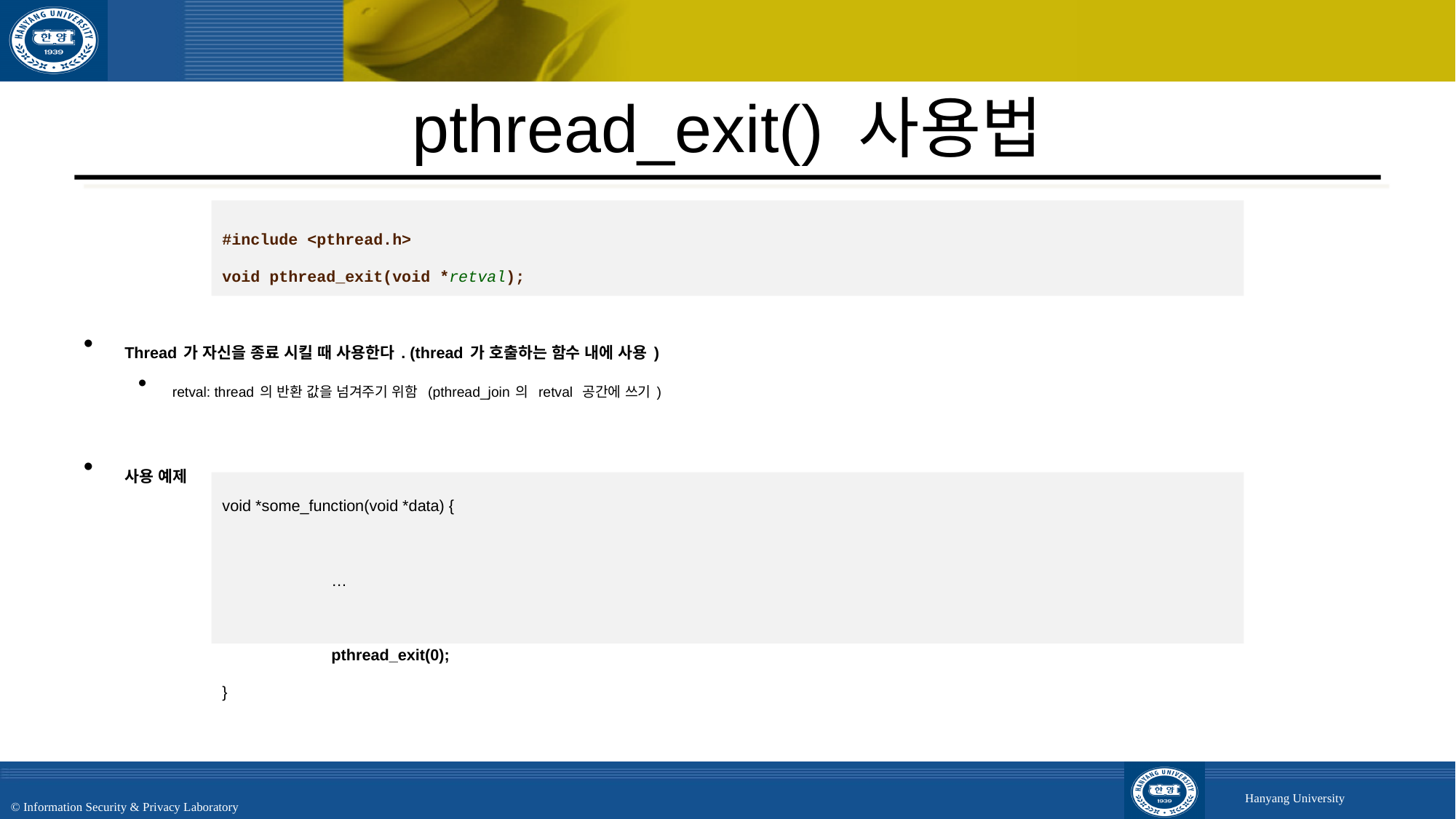

# pthread_exit() 사용법

Thread가 자신을 종료 시킬 때 사용한다. (thread가 호출하는 함수 내에 사용)
retval: thread의 반환 값을 넘겨주기 위함 (pthread_join의 retval 공간에 쓰기)

사용 예제
#include <pthread.h>
void pthread_exit(void *retval);
void *some_function(void *data) {

	…

	pthread_exit(0);
}